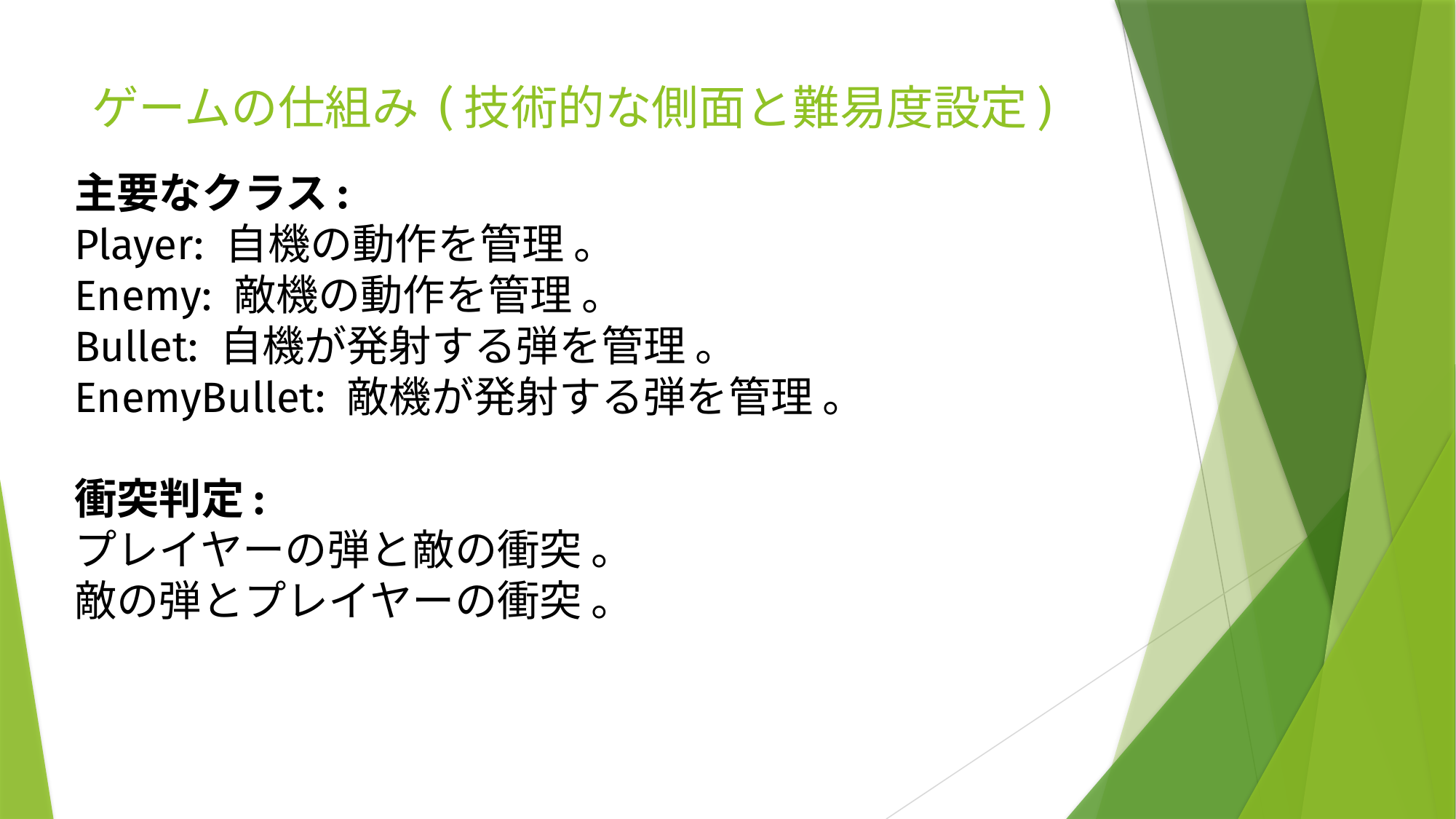

# ゲームの仕組み (技術的な側面と難易度設定)
主要なクラス:
Player: 自機の動作を管理 。
Enemy: 敵機の動作を管理 。
Bullet: 自機が発射する弾を管理 。
EnemyBullet: 敵機が発射する弾を管理 。

衝突判定:
プレイヤーの弾と敵の衝突 。
敵の弾とプレイヤーの衝突 。